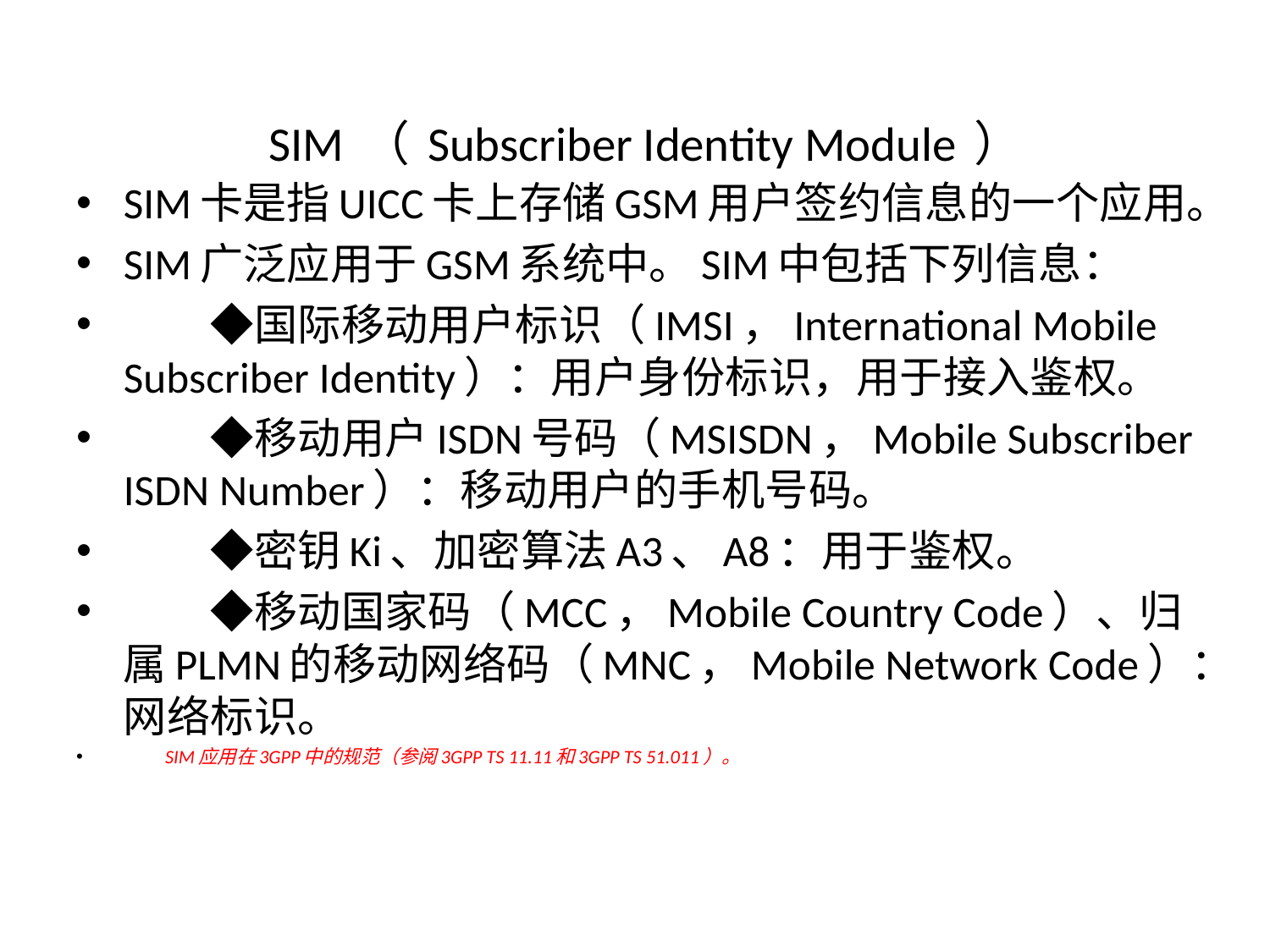

# SIM （ Subscriber Identity Module ）
SIM卡是指UICC卡上存储GSM用户签约信息的一个应用。
SIM广泛应用于GSM系统中。SIM中包括下列信息：
　　◆国际移动用户标识（IMSI，International Mobile Subscriber Identity）：用户身份标识，用于接入鉴权。
　　◆移动用户ISDN号码（MSISDN，Mobile Subscriber ISDN Number）：移动用户的手机号码。
　　◆密钥Ki、加密算法A3、A8：用于鉴权。
　　◆移动国家码（MCC，Mobile Country Code）、归属PLMN的移动网络码（MNC，Mobile Network Code）：网络标识。
　　SIM应用在3GPP中的规范（参阅3GPP TS 11.11和3GPP TS 51.011）。